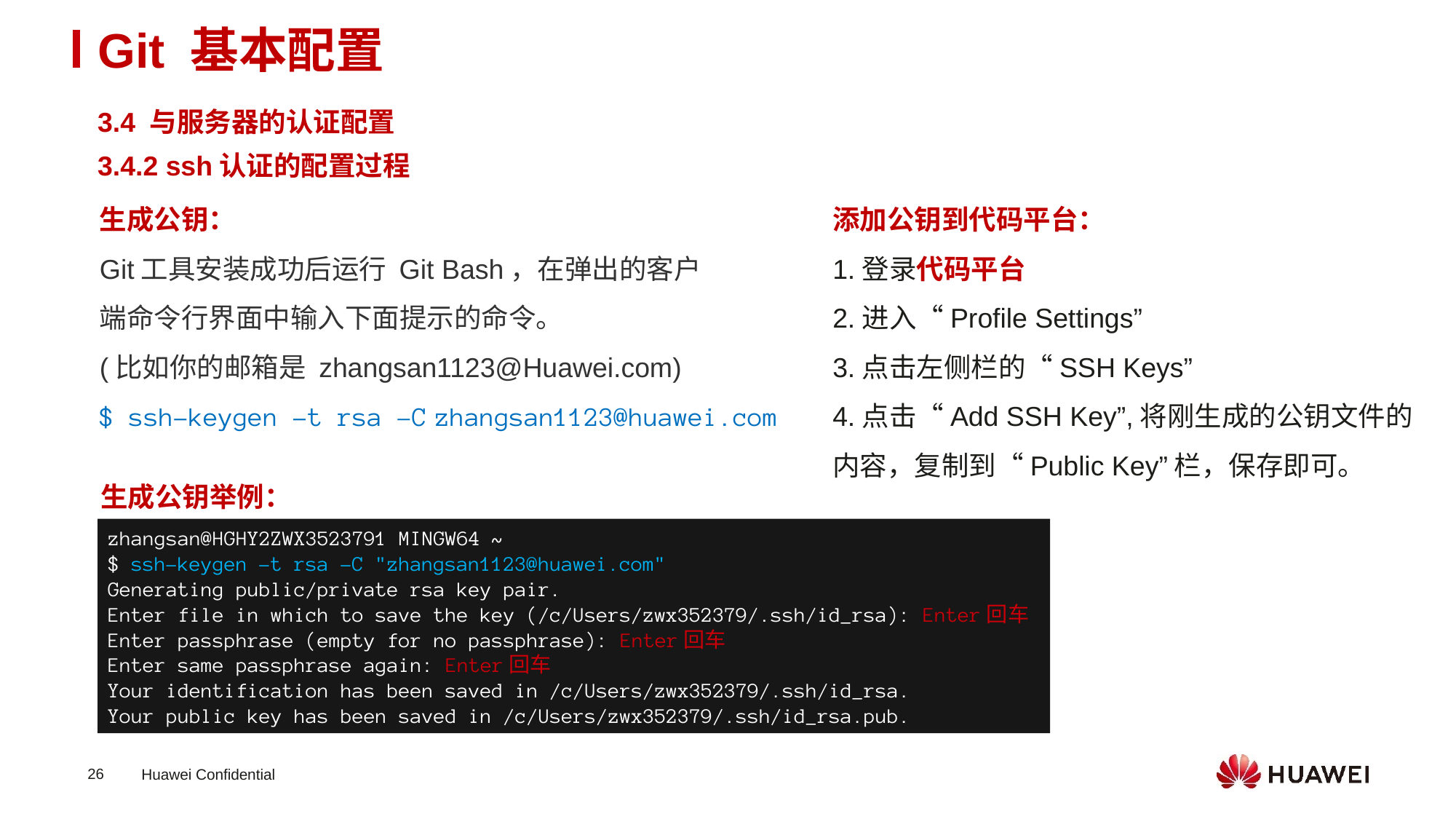

Git 基本配置
3.4 与服务器的认证配置
3.4.2 ssh认证的配置过程
生成公钥：
Git工具安装成功后运行 Git Bash，在弹出的客户
端命令行界面中输入下面提示的命令。
(比如你的邮箱是 zhangsan1123@Huawei.com)
$ ssh-keygen -t rsa –C zhangsan1123@huawei.com

添加公钥到代码平台：
1.登录代码平台
2.进入“Profile Settings”
3.点击左侧栏的“SSH Keys”
4.点击“Add SSH Key”,将刚生成的公钥文件的内容，复制到“Public Key”栏，保存即可。
生成公钥举例：
zhangsan@HGHY2ZWX3523791 MINGW64 ~
$ ssh-keygen -t rsa -C "zhangsan1123@huawei.com"
Generating public/private rsa key pair.
Enter file in which to save the key (/c/Users/zwx352379/.ssh/id_rsa): Enter回车
Enter passphrase (empty for no passphrase): Enter回车
Enter same passphrase again: Enter回车
Your identification has been saved in /c/Users/zwx352379/.ssh/id_rsa.
Your public key has been saved in /c/Users/zwx352379/.ssh/id_rsa.pub.